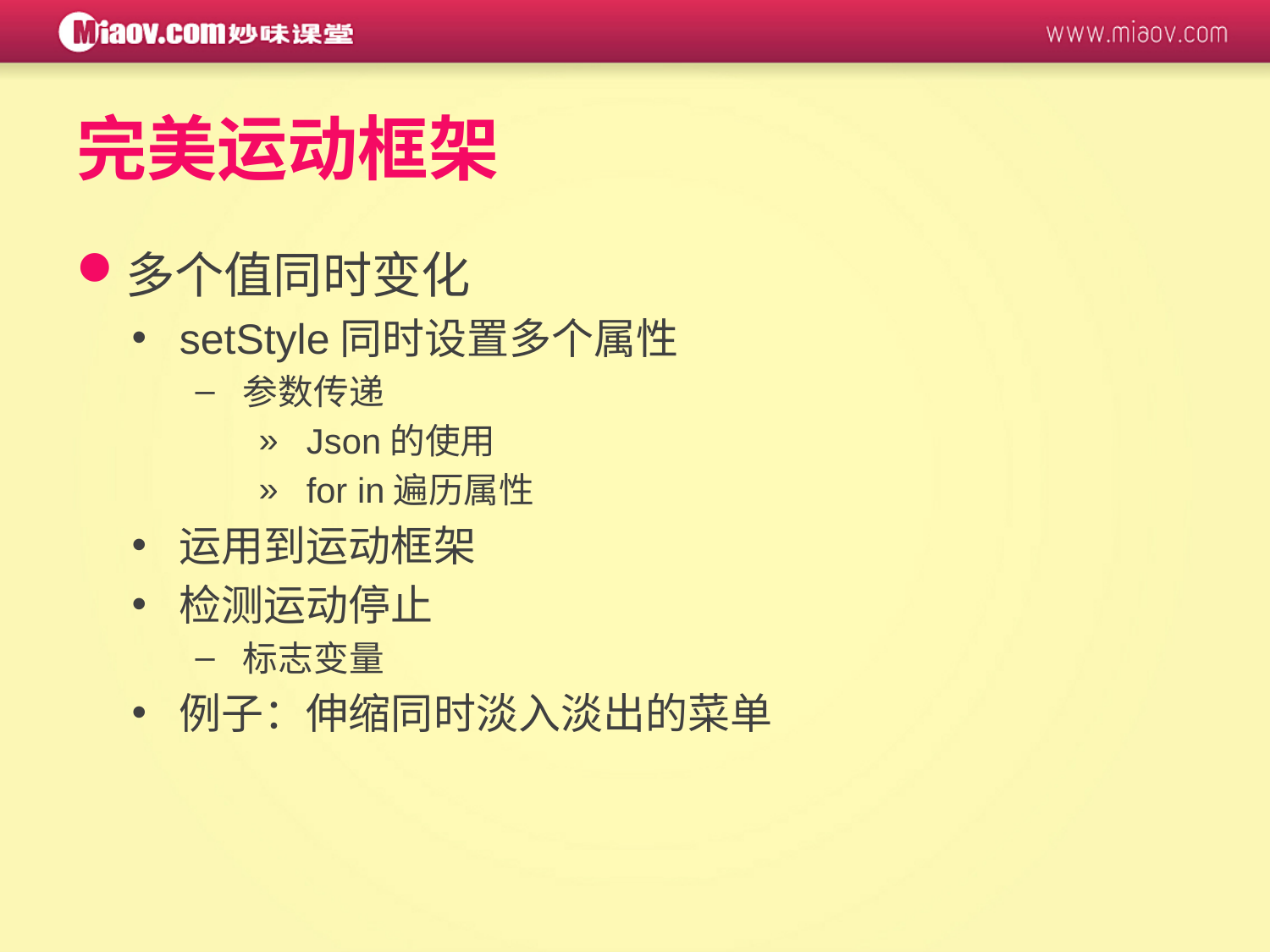

# 完美运动框架
多个值同时变化
setStyle同时设置多个属性
参数传递
Json的使用
for in遍历属性
运用到运动框架
检测运动停止
标志变量
例子：伸缩同时淡入淡出的菜单